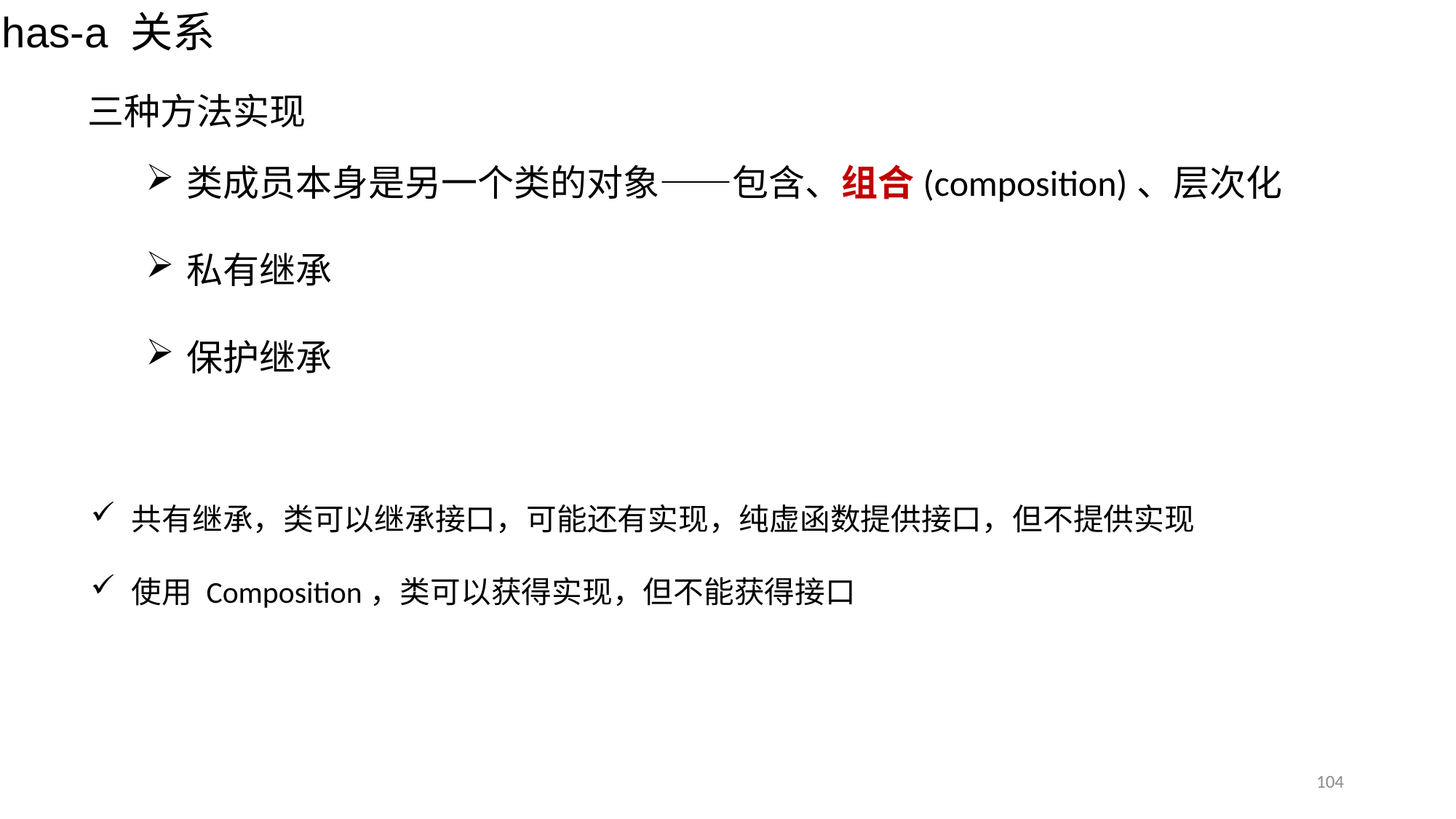

has-a 关系
三种方法实现
类成员本身是另一个类的对象——包含、组合(composition)、层次化

私有继承

保护继承
共有继承，类可以继承接口，可能还有实现，纯虚函数提供接口，但不提供实现

使用 Composition，类可以获得实现，但不能获得接口
104